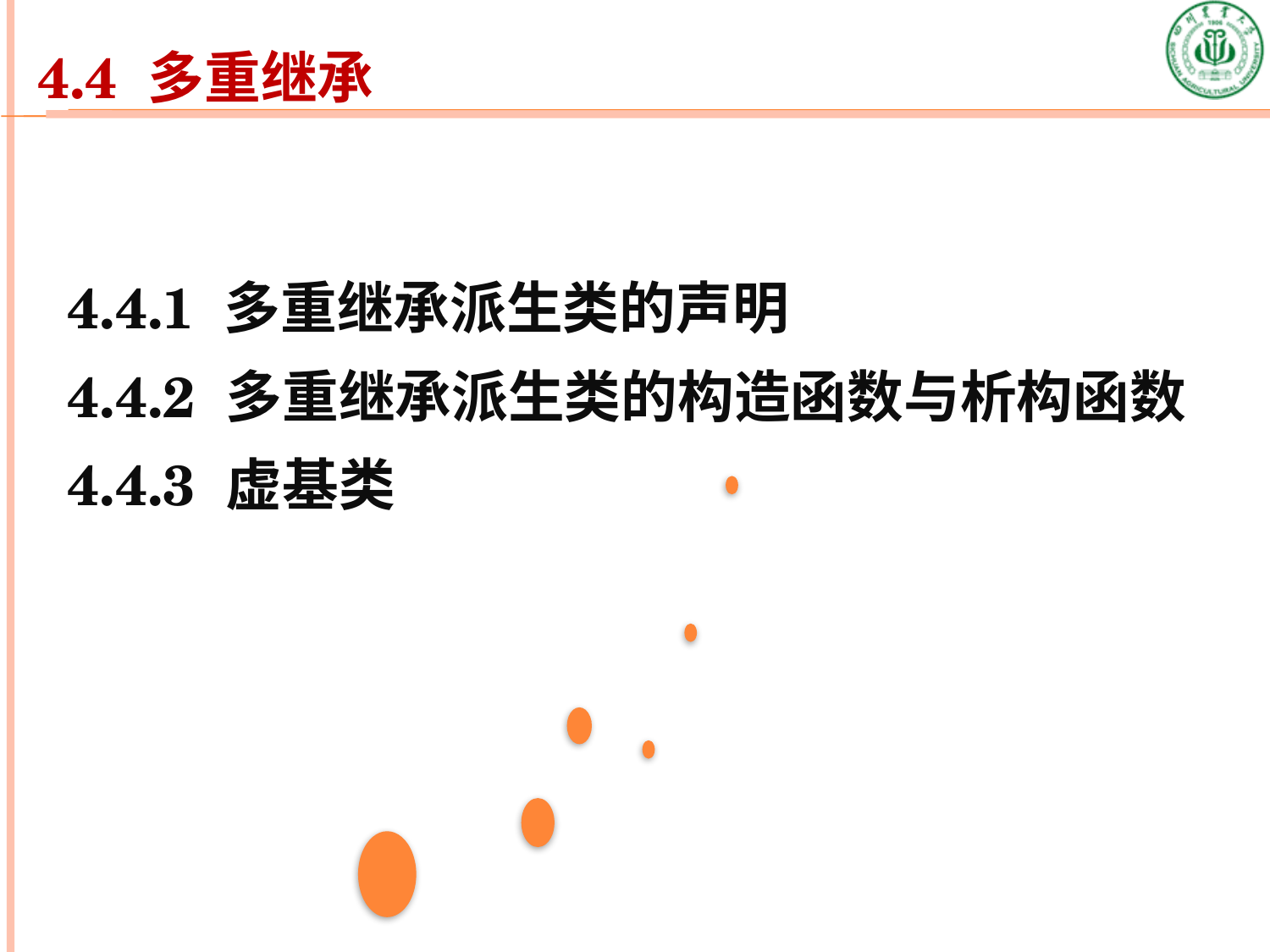

# 4.4 多重继承
4.4.1 多重继承派生类的声明
4.4.2 多重继承派生类的构造函数与析构函数
4.4.3 虚基类